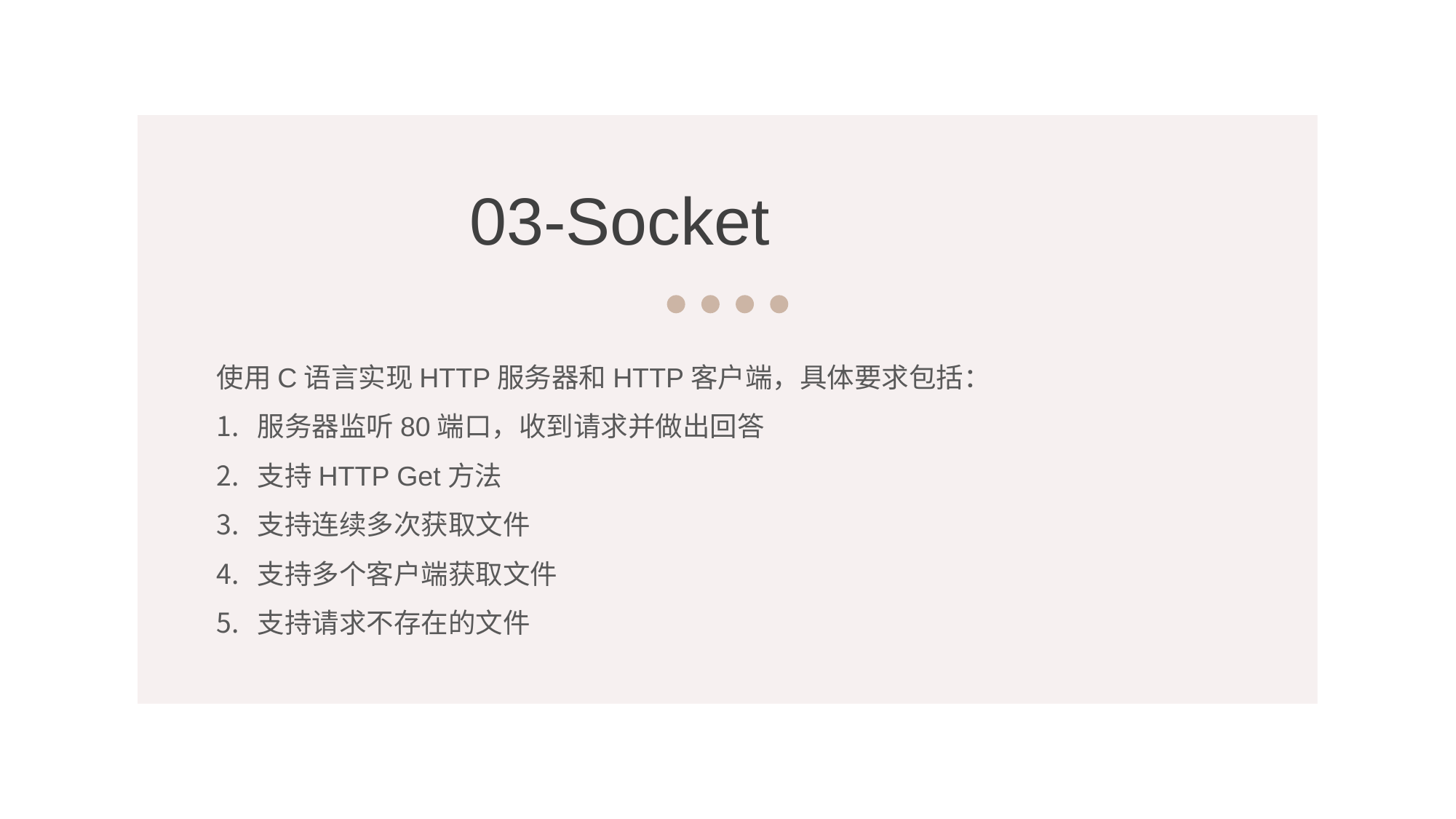

03-Socket

使用C语言实现HTTP服务器和HTTP客户端，具体要求包括：
服务器监听80端口，收到请求并做出回答
支持HTTP Get方法
支持连续多次获取文件
支持多个客户端获取文件
支持请求不存在的文件